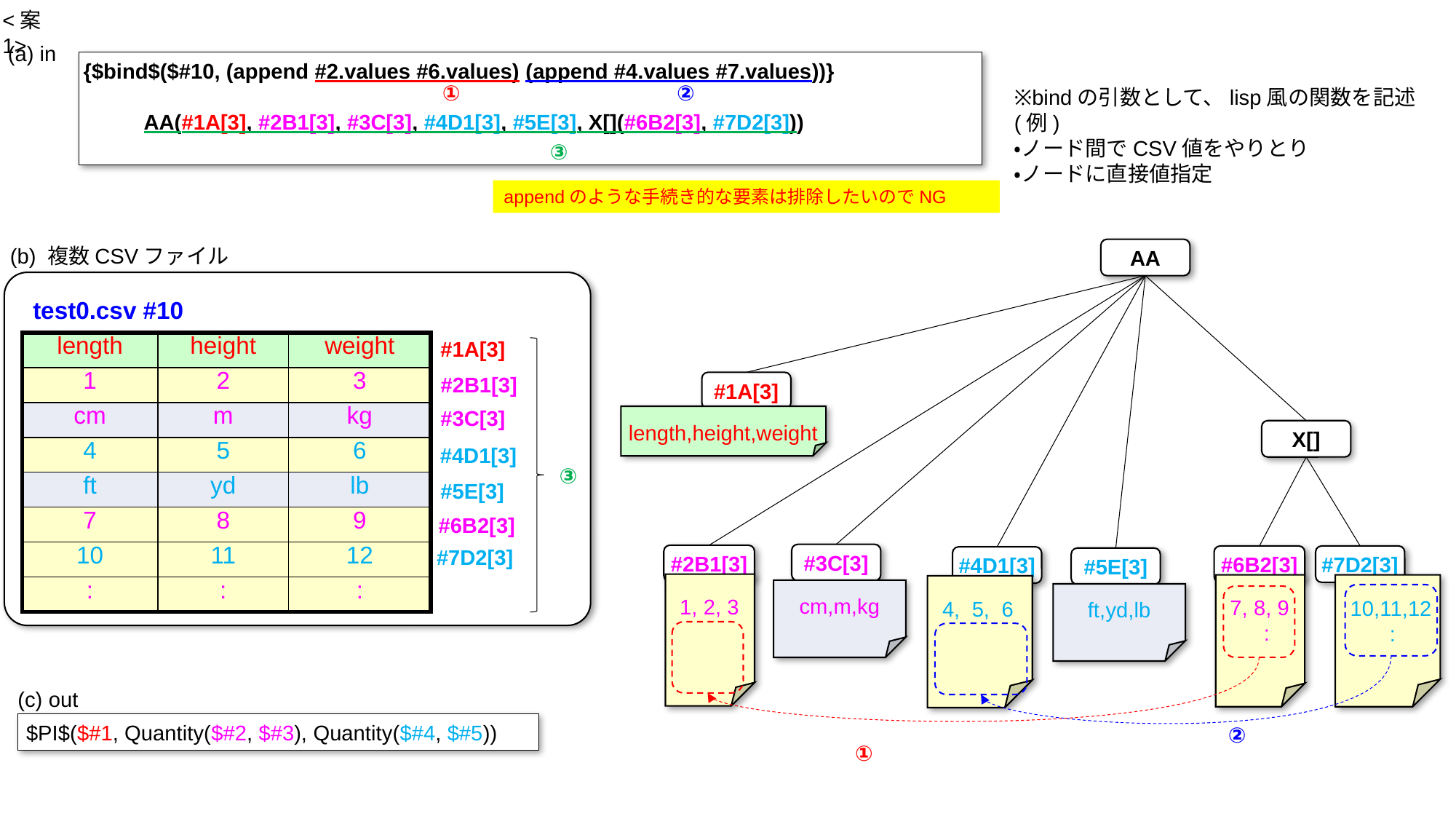

<案1>
(a) in
{$bind$($#10, (append #2.values #6.values) (append #4.values #7.values))}

 AA(#1A[3], #2B1[3], #3C[3], #4D1[3], #5E[3], X[](#6B2[3], #7D2[3]))

①
②
※bindの引数として、lisp風の関数を記述
(例)
・ノード間でCSV値をやりとり
・ノードに直接値指定
③
appendのような手続き的な要素は排除したいのでNG
(b) 複数CSVファイル
AA

| test0.csv #10 |  |  |
| --- | --- | --- |
| length | height | weight |
| 1 | 2 | 3 |
| cm | m | kg |
| 4 | 5 | 6 |
| ft | yd | lb |
| 7 | 8 | 9 |
| 10 | 11 | 12 |
| : | : | : |
#1A[3]

#2B1[3]
#1A[3]
#3C[3]
length,height,weight

X[]
#4D1[3]
③
#5E[3]
#6B2[3]
#7D2[3]
#3C[3]
#2B1[3]
#6B2[3]
#7D2[3]
#4D1[3]
#5E[3]

cm,m,kg

1, 2, 3
ft,yd,lb

7, 8, 9
:

10,11,12
:

4,  5,  6

(c) out
$PI$($#1, Quantity($#2, $#3), Quantity($#4, $#5))
②
①